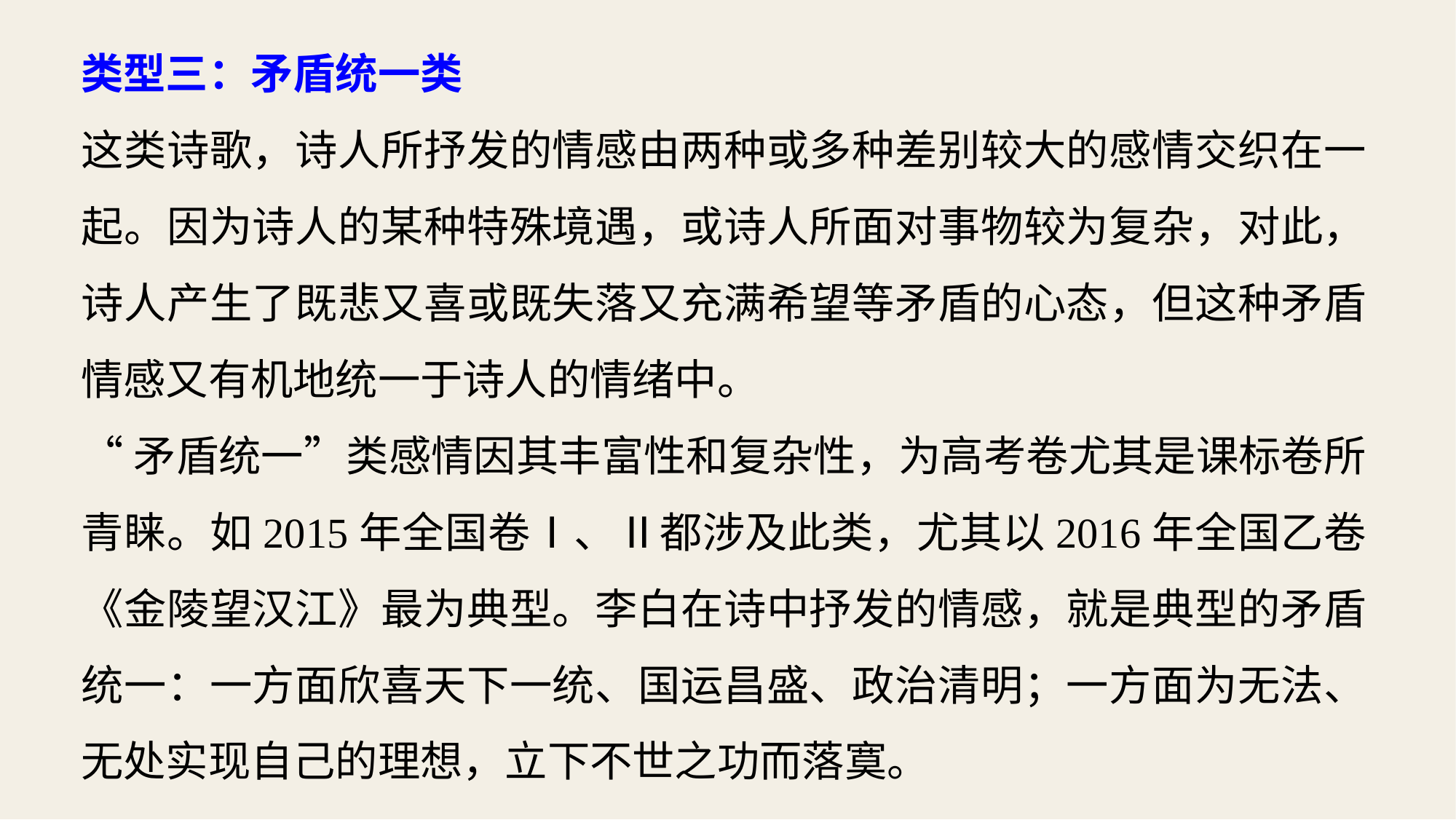

类型三：矛盾统一类
这类诗歌，诗人所抒发的情感由两种或多种差别较大的感情交织在一起。因为诗人的某种特殊境遇，或诗人所面对事物较为复杂，对此，诗人产生了既悲又喜或既失落又充满希望等矛盾的心态，但这种矛盾情感又有机地统一于诗人的情绪中。
“矛盾统一”类感情因其丰富性和复杂性，为高考卷尤其是课标卷所青睐。如2015年全国卷Ⅰ、Ⅱ都涉及此类，尤其以2016年全国乙卷《金陵望汉江》最为典型。李白在诗中抒发的情感，就是典型的矛盾统一：一方面欣喜天下一统、国运昌盛、政治清明；一方面为无法、无处实现自己的理想，立下不世之功而落寞。